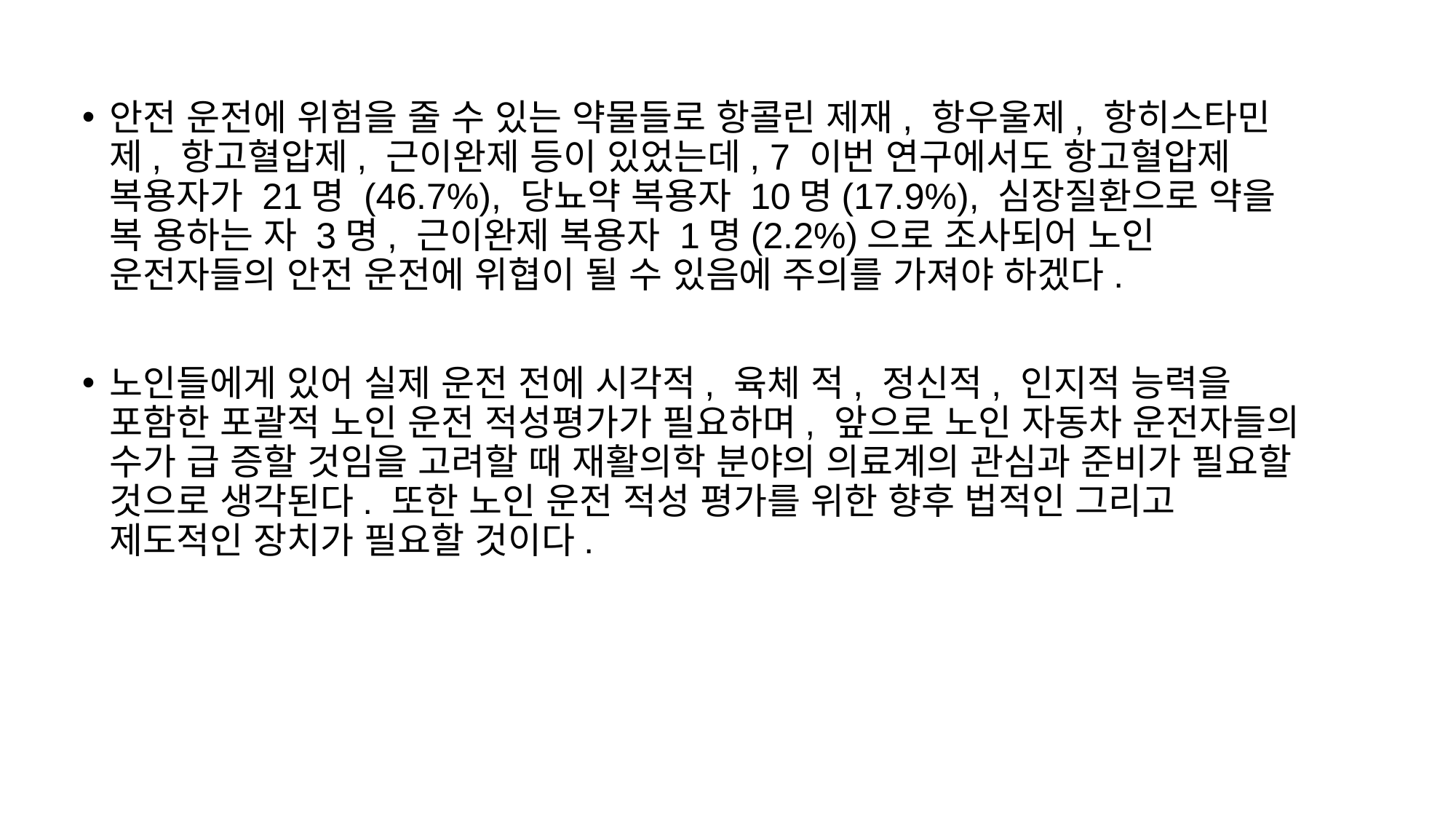

안전 운전에 위험을 줄 수 있는 약물들로 항콜린 제재, 항우울제, 항히스타민제, 항고혈압제, 근이완제 등이 있었는데, 7 이번 연구에서도 항고혈압제 복용자가 21명 (46.7%), 당뇨약 복용자 10명(17.9%), 심장질환으로 약을 복 용하는 자 3명, 근이완제 복용자 1명(2.2%)으로 조사되어 노인 운전자들의 안전 운전에 위협이 될 수 있음에 주의를 가져야 하겠다.

노인들에게 있어 실제 운전 전에 시각적, 육체 적, 정신적, 인지적 능력을 포함한 포괄적 노인 운전 적성평가가 필요하며, 앞으로 노인 자동차 운전자들의 수가 급 증할 것임을 고려할 때 재활의학 분야의 의료계의 관심과 준비가 필요할 것으로 생각된다. 또한 노인 운전 적성 평가를 위한 향후 법적인 그리고 제도적인 장치가 필요할 것이다.